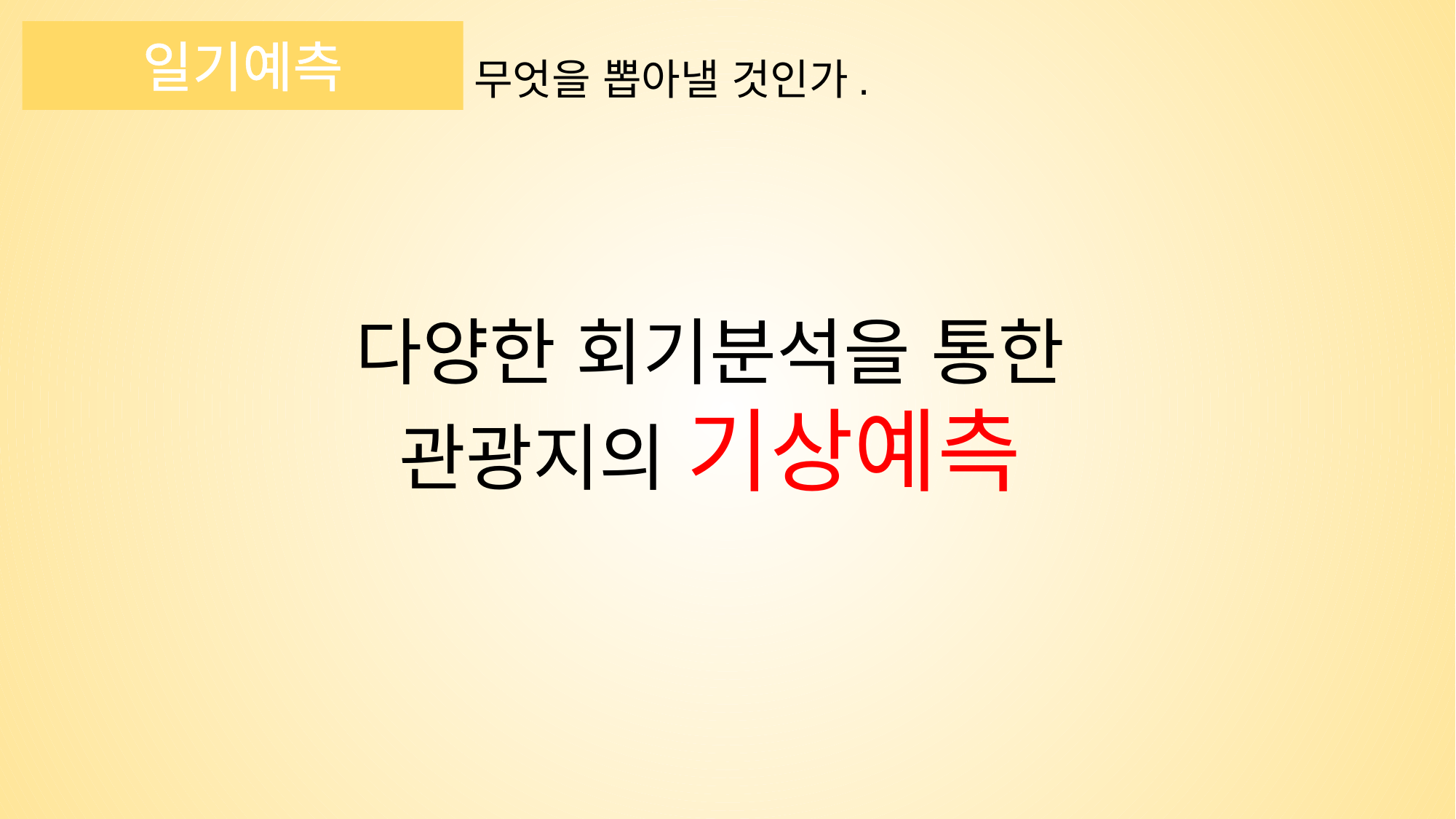

일기예측
무엇을 뽑아낼 것인가.
다양한 회기분석을 통한
관광지의 기상예측